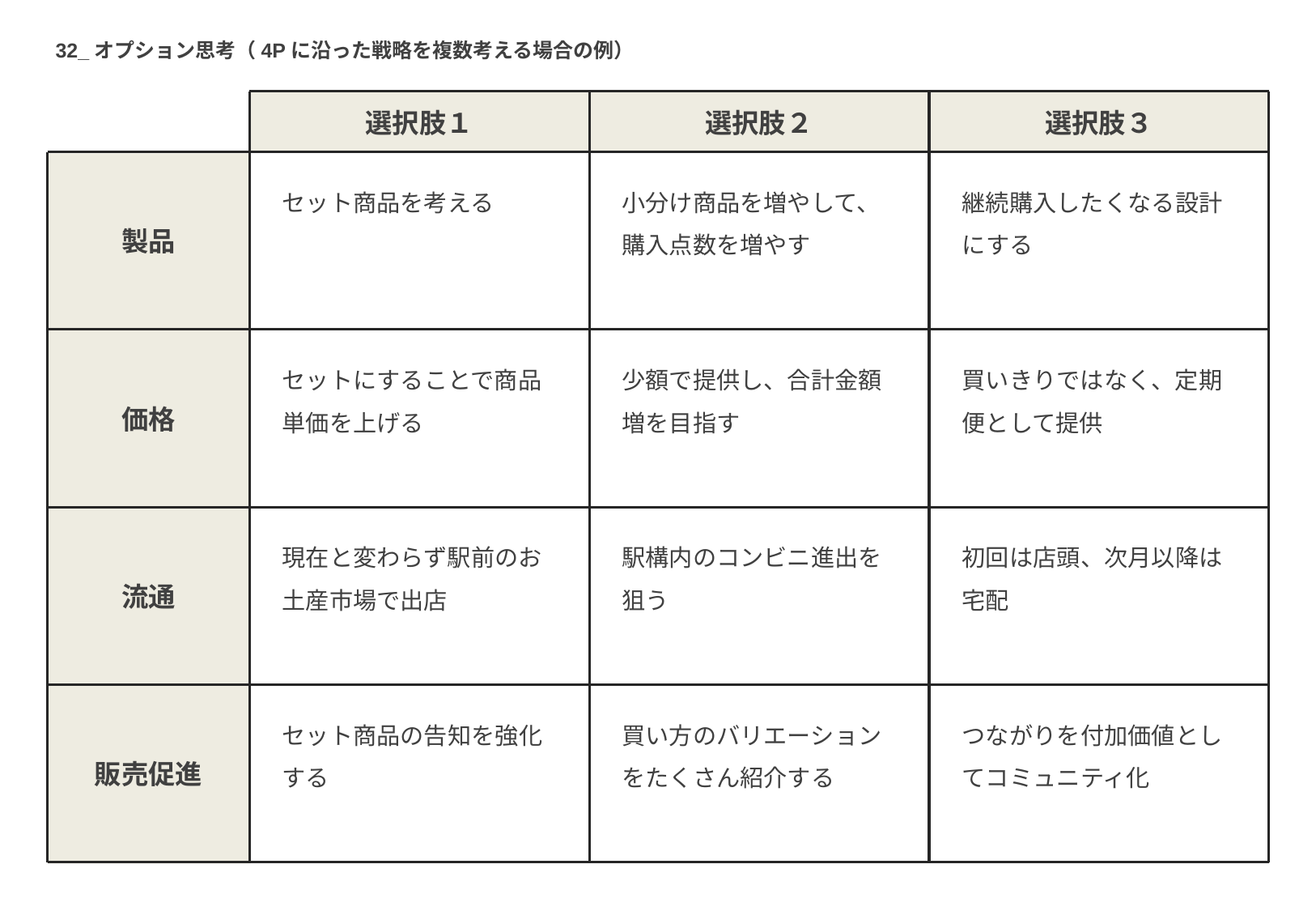

32_オプション思考（4Pに沿った戦略を複数考える場合の例）

選択肢１
選択肢２
選択肢３

セット商品を考える
セットにすることで商品単価を上げる
現在と変わらず駅前のお土産市場で出店
セット商品の告知を強化する
小分け商品を増やして、購入点数を増やす
少額で提供し、合計金額増を目指す
駅構内のコンビニ進出を狙う
買い方のバリエーションをたくさん紹介する
継続購入したくなる設計にする
買いきりではなく、定期便として提供
初回は店頭、次月以降は宅配
つながりを付加価値としてコミュニティ化
製品
価格
流通
販売促進